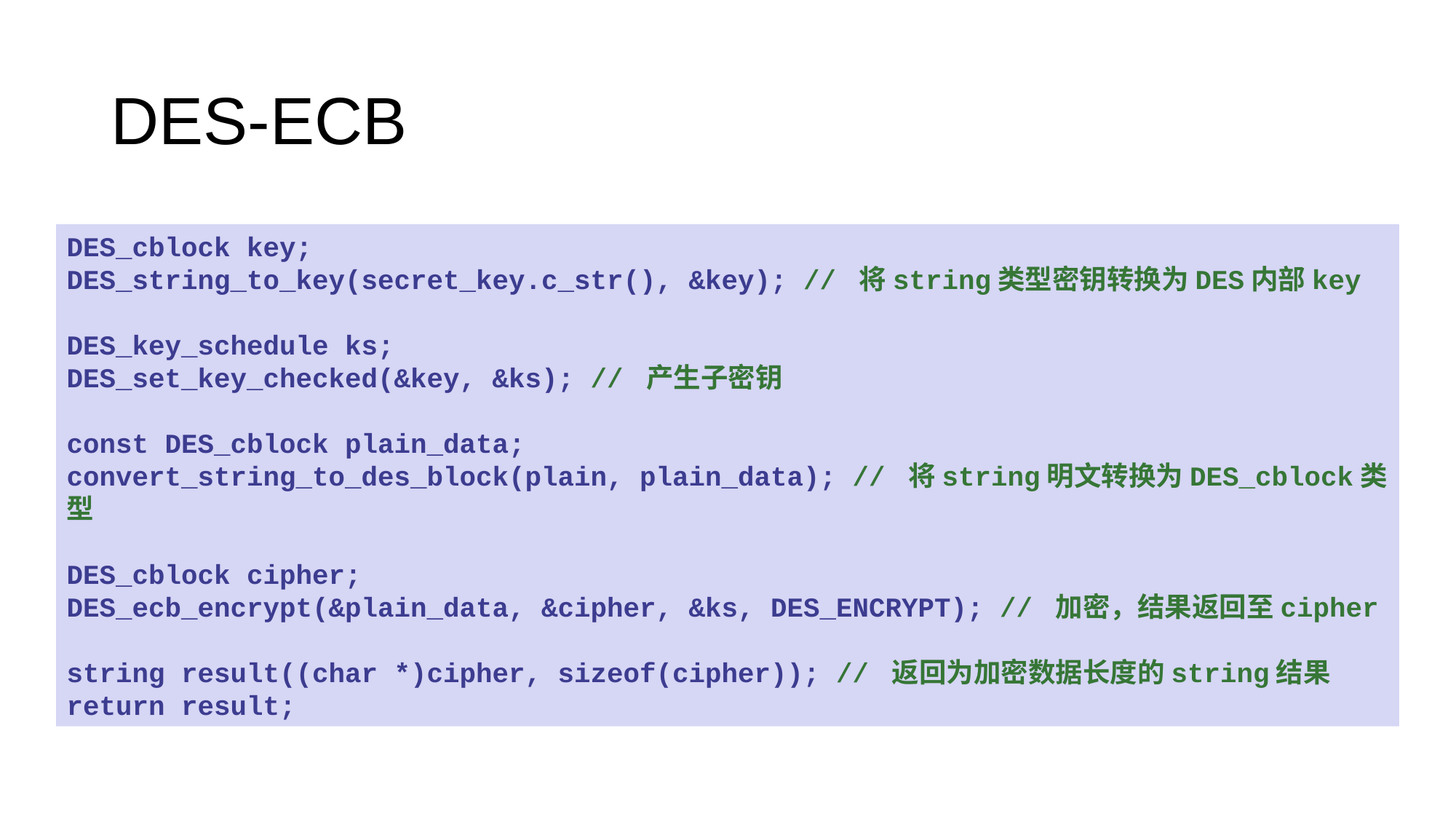

# DES-ECB
DES_cblock key;
DES_string_to_key(secret_key.c_str(), &key); // 将string类型密钥转换为DES内部key
DES_key_schedule ks;
DES_set_key_checked(&key, &ks); // 产生子密钥
const DES_cblock plain_data;
convert_string_to_des_block(plain, plain_data); // 将string明文转换为DES_cblock类型

DES_cblock cipher;
DES_ecb_encrypt(&plain_data, &cipher, &ks, DES_ENCRYPT); // 加密，结果返回至cipher
string result((char *)cipher, sizeof(cipher)); // 返回为加密数据长度的string结果
return result;